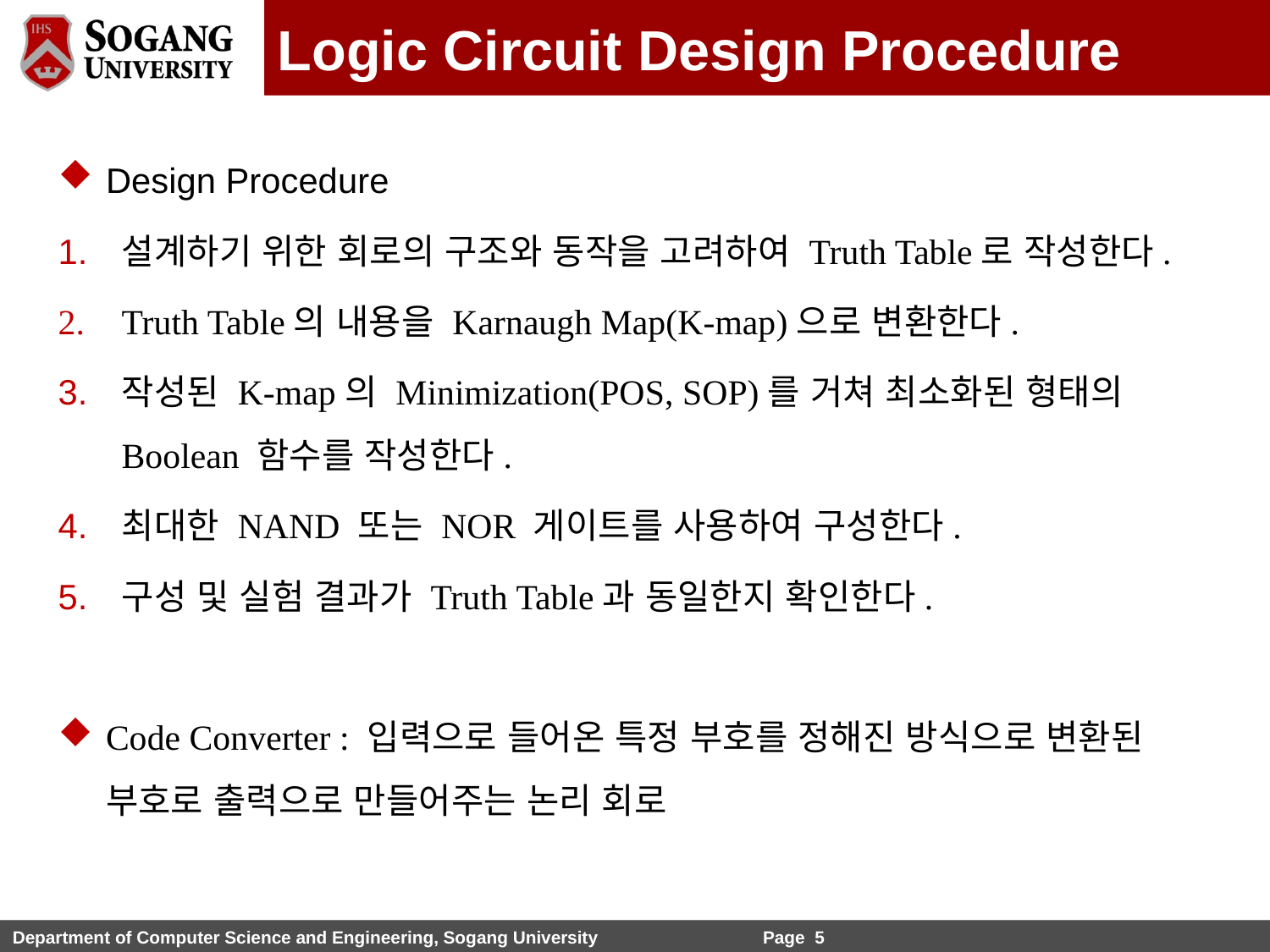

Logic Circuit Design Procedure
Design Procedure
설계하기 위한 회로의 구조와 동작을 고려하여 Truth Table로 작성한다.
Truth Table의 내용을 Karnaugh Map(K-map)으로 변환한다.
작성된 K-map의 Minimization(POS, SOP)를 거쳐 최소화된 형태의Boolean 함수를 작성한다.
최대한 NAND 또는 NOR 게이트를 사용하여 구성한다.
구성 및 실험 결과가 Truth Table과 동일한지 확인한다.

Code Converter : 입력으로 들어온 특정 부호를 정해진 방식으로 변환된  부호로 출력으로 만들어주는 논리 회로